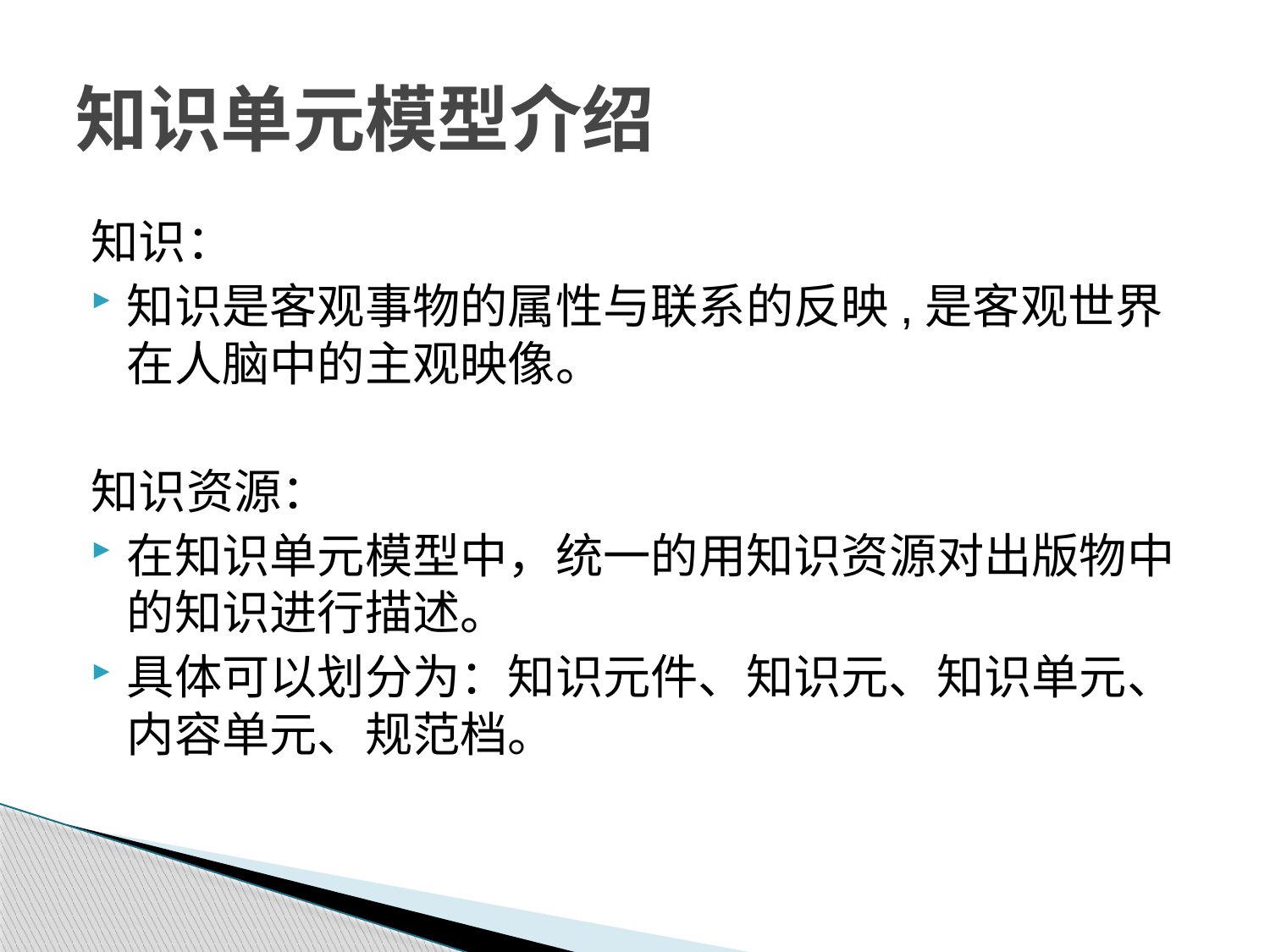

# 知识单元模型介绍
知识：
知识是客观事物的属性与联系的反映,是客观世界在人脑中的主观映像。

知识资源：
在知识单元模型中，统一的用知识资源对出版物中的知识进行描述。
具体可以划分为：知识元件、知识元、知识单元、内容单元、规范档。